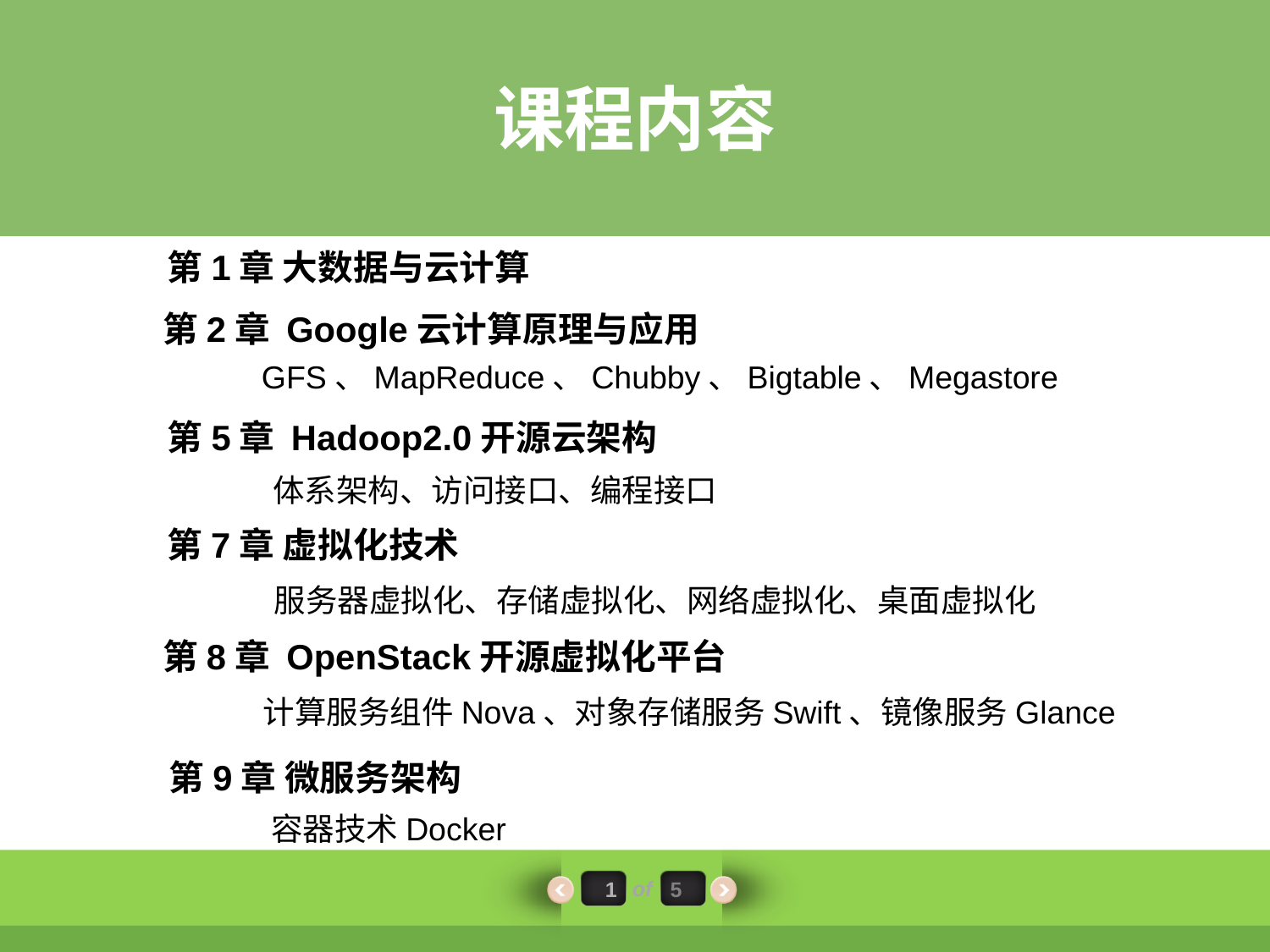

课程内容
第1章 大数据与云计算
第2章 Google云计算原理与应用
GFS、MapReduce、Chubby、Bigtable、Megastore
第5章 Hadoop2.0开源云架构
体系架构、访问接口、编程接口
第7章 虚拟化技术
服务器虚拟化、存储虚拟化、网络虚拟化、桌面虚拟化
第8章 OpenStack开源虚拟化平台
计算服务组件Nova、对象存储服务Swift、镜像服务Glance
第9章 微服务架构
容器技术Docker
1